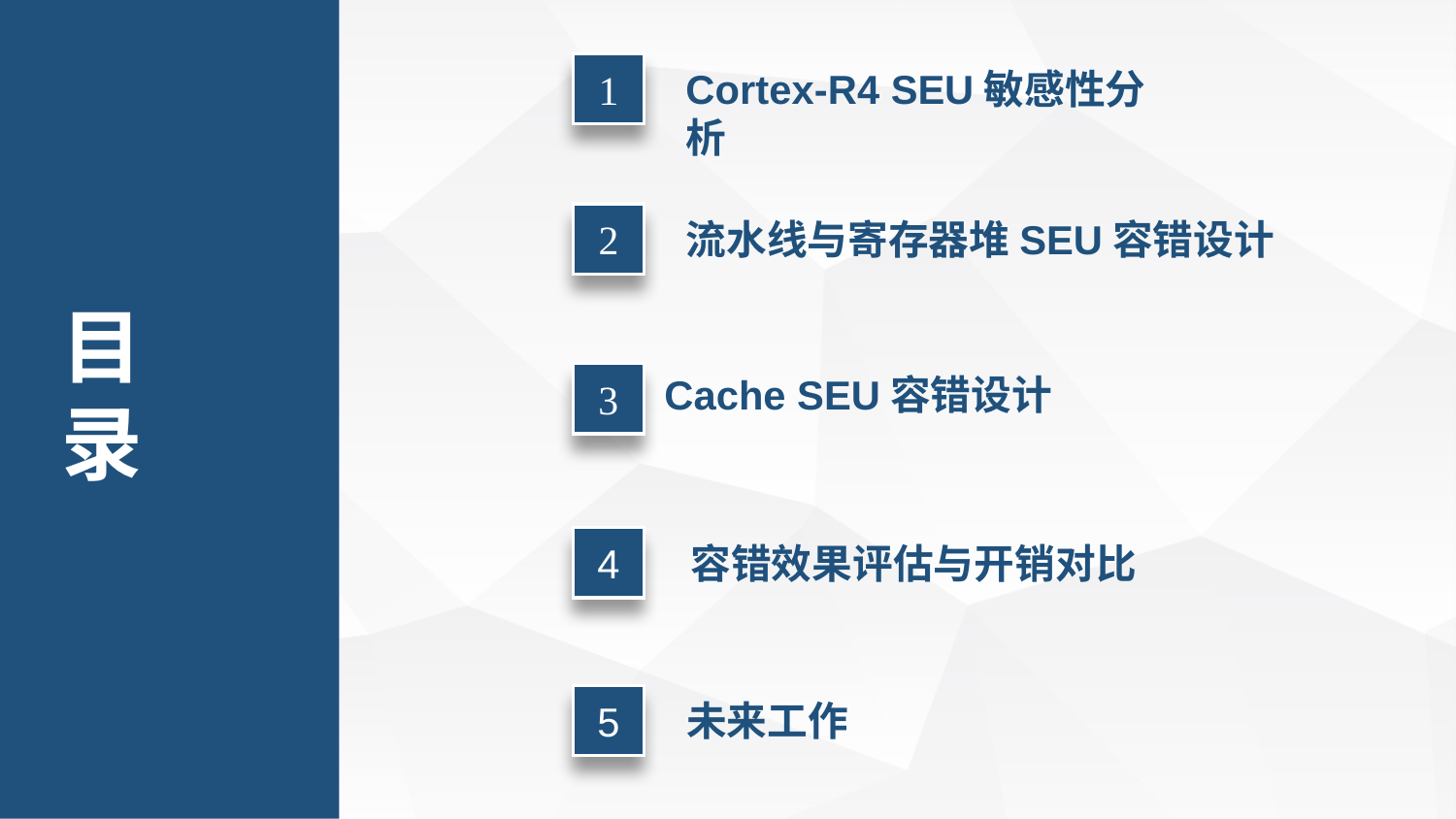

1
Cortex-R4 SEU敏感性分析
2
流水线与寄存器堆SEU容错设计
目
录
Cache SEU容错设计
3
4
容错效果评估与开销对比
5
未来工作